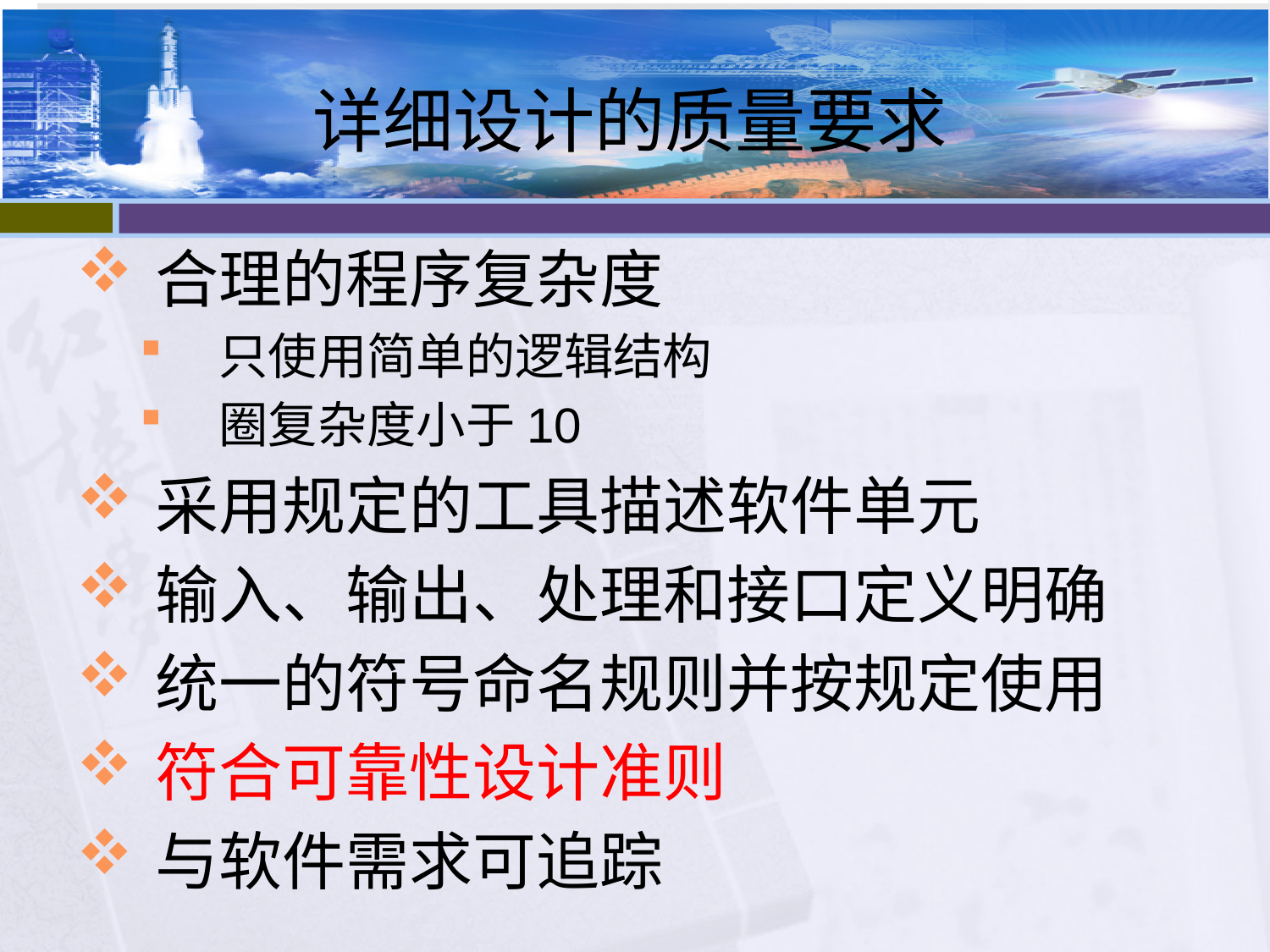

# 详细设计的质量要求

合理的程序复杂度
只使用简单的逻辑结构
圈复杂度小于10
采用规定的工具描述软件单元
输入、输出、处理和接口定义明确
统一的符号命名规则并按规定使用
符合可靠性设计准则
与软件需求可追踪